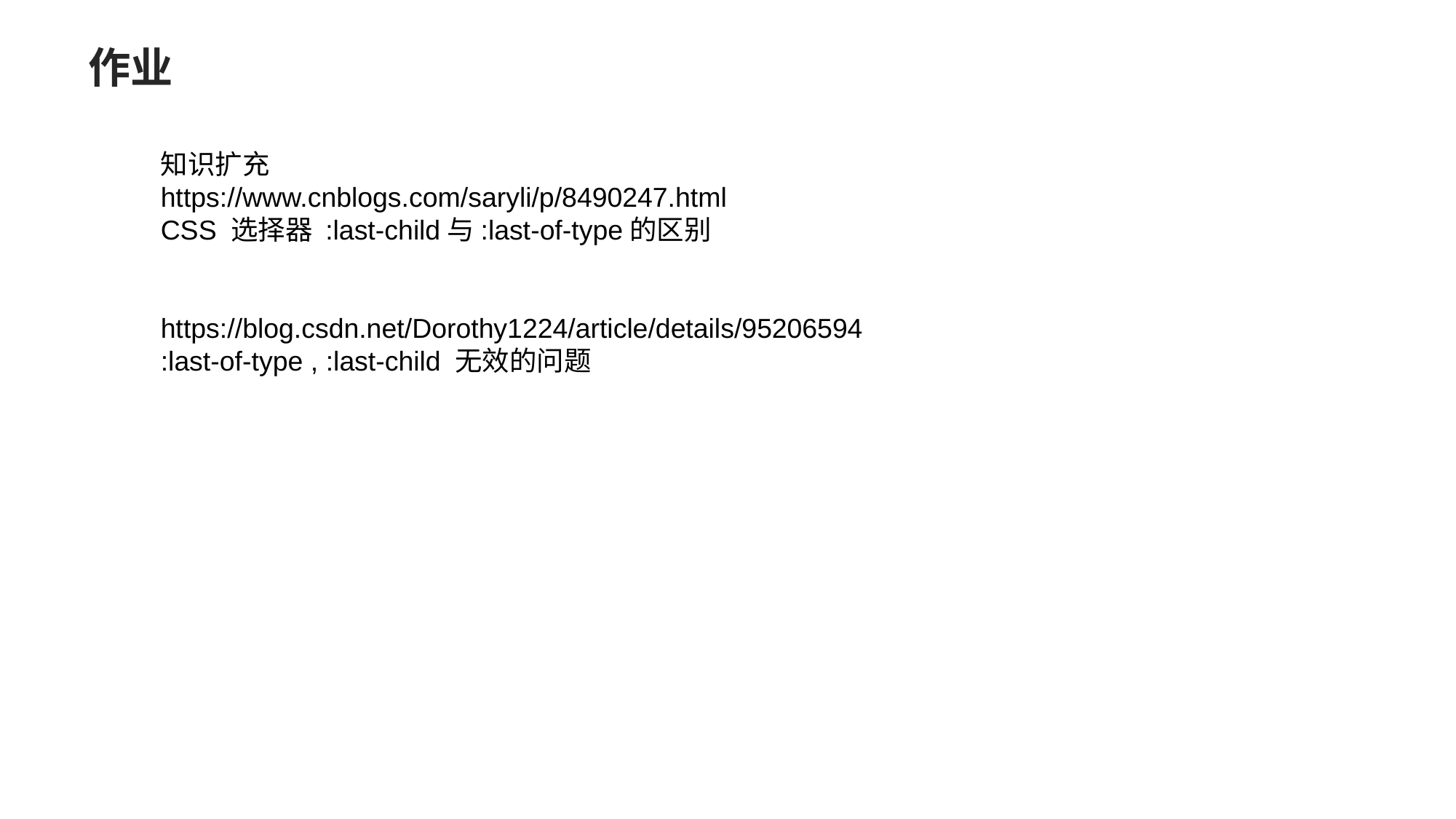

作业
知识扩充
https://www.cnblogs.com/saryli/p/8490247.html
CSS 选择器 :last-child与:last-of-type的区别

https://blog.csdn.net/Dorothy1224/article/details/95206594
:last-of-type , :last-child 无效的问题